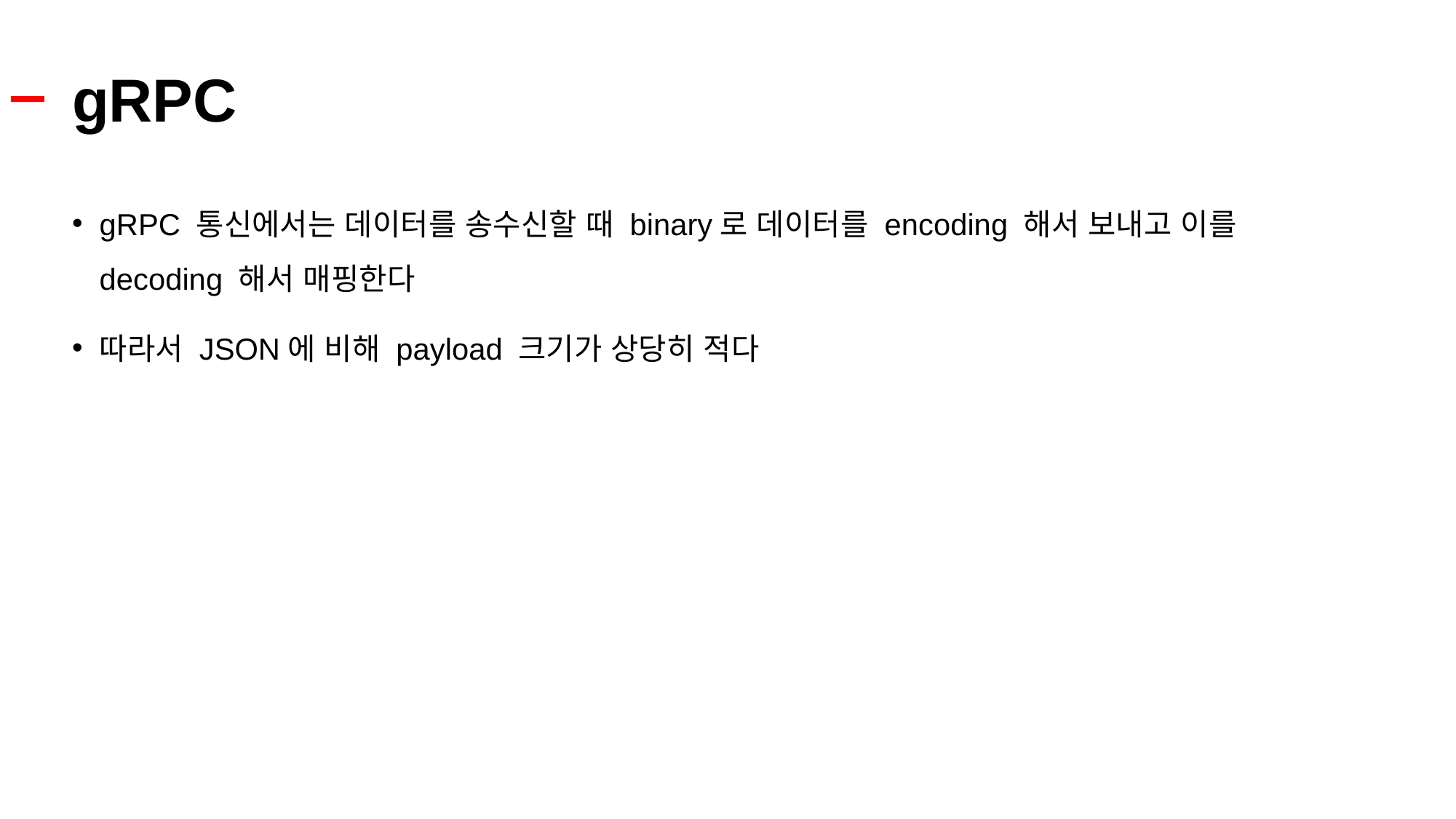

# gRPC

gRPC 통신에서는 데이터를 송수신할 때 binary로 데이터를 encoding 해서 보내고 이를 decoding 해서 매핑한다
따라서 JSON에 비해 payload 크기가 상당히 적다